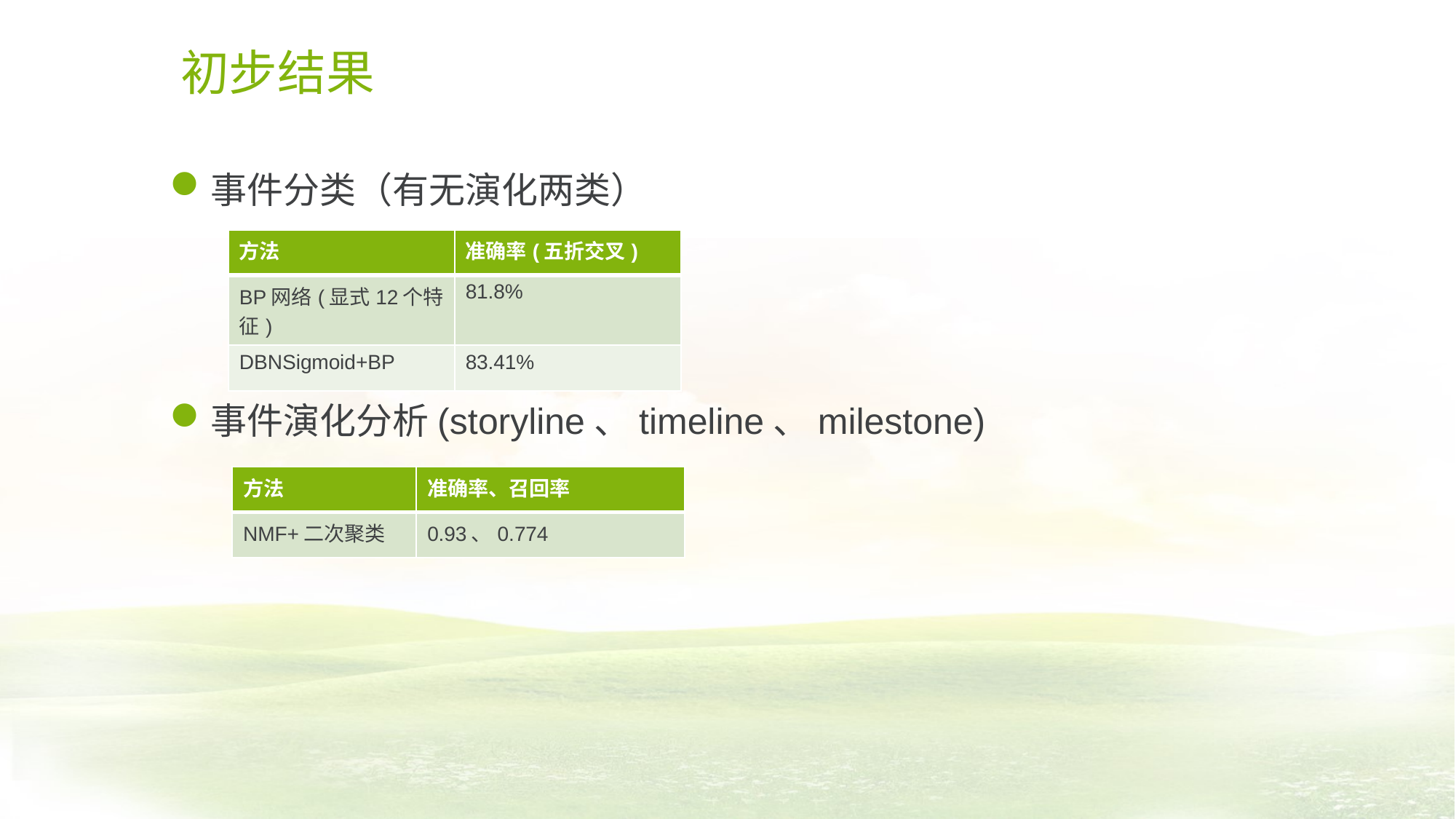

# 初步结果
事件分类（有无演化两类）

事件演化分析(storyline、timeline、milestone)

| 方法 | 准确率(五折交叉) |
| --- | --- |
| BP网络(显式12个特征) | 81.8% |
| DBNSigmoid+BP | 83.41% |
| 方法 | 准确率、召回率 |
| --- | --- |
| NMF+二次聚类 | 0.93、0.774 |